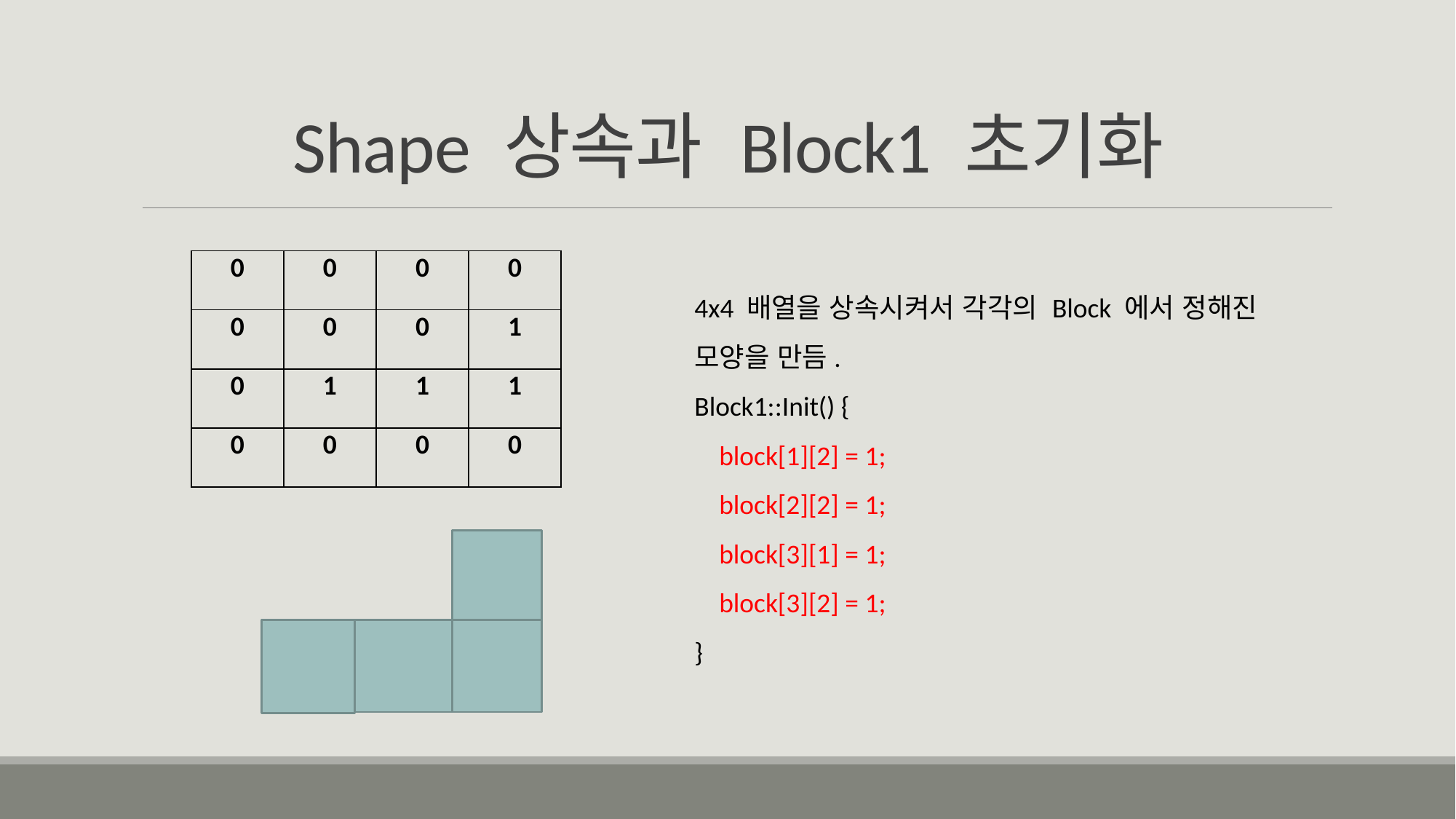

# Shape 상속과 Block1 초기화
| 0 | 0 | 0 | 0 |
| --- | --- | --- | --- |
| 0 | 0 | 0 | 1 |
| 0 | 1 | 1 | 1 |
| 0 | 0 | 0 | 0 |
4x4 배열을 상속시켜서 각각의 Block 에서 정해진 모양을 만듬.
Block1::Init() {
    block[1][2] = 1;
    block[2][2] = 1;
    block[3][1] = 1;
    block[3][2] = 1;
}